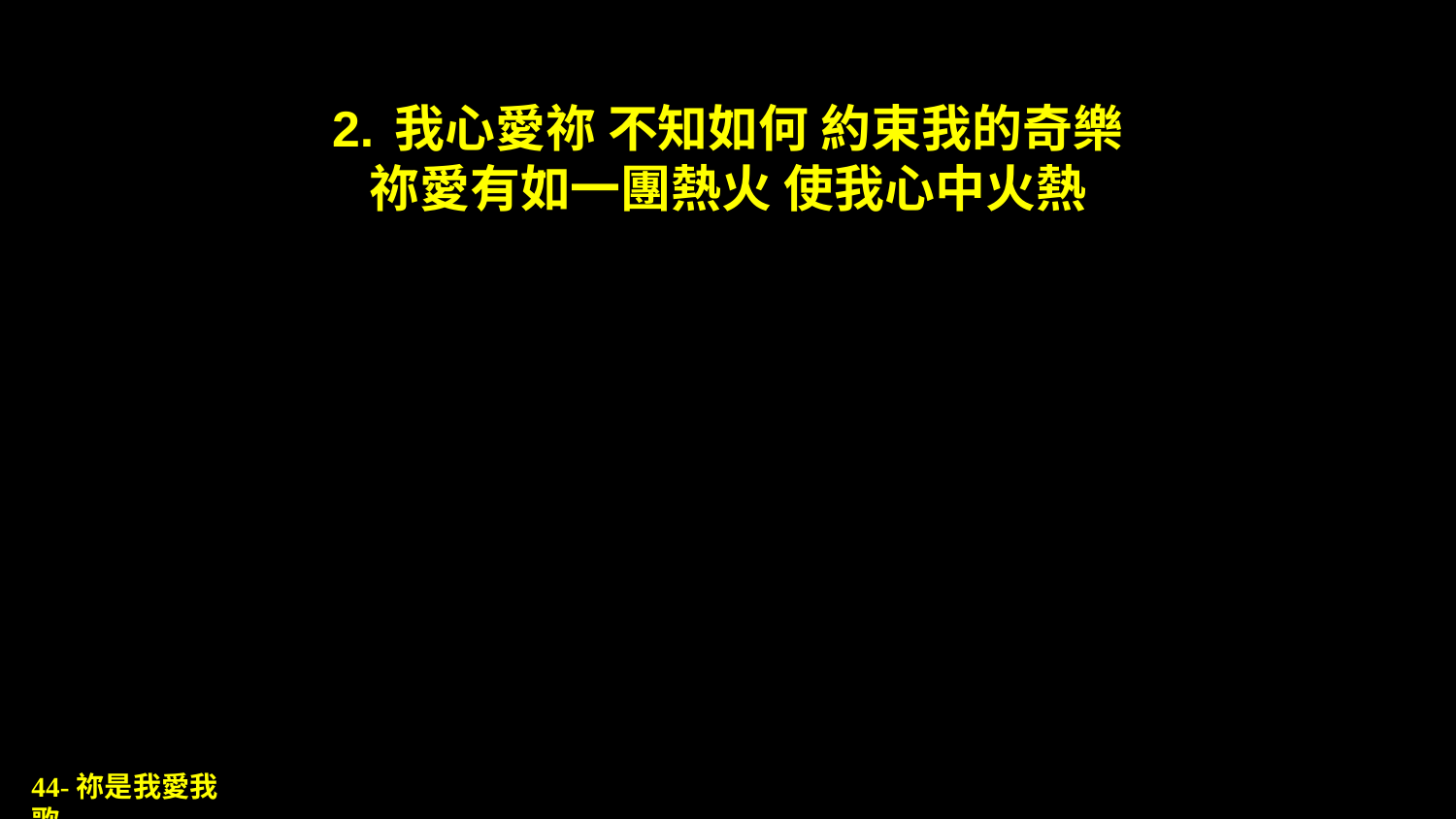

# 2. 我心愛祢 不知如何 約束我的奇樂 祢愛有如一團熱火 使我心中火熱
44-祢是我愛我歌